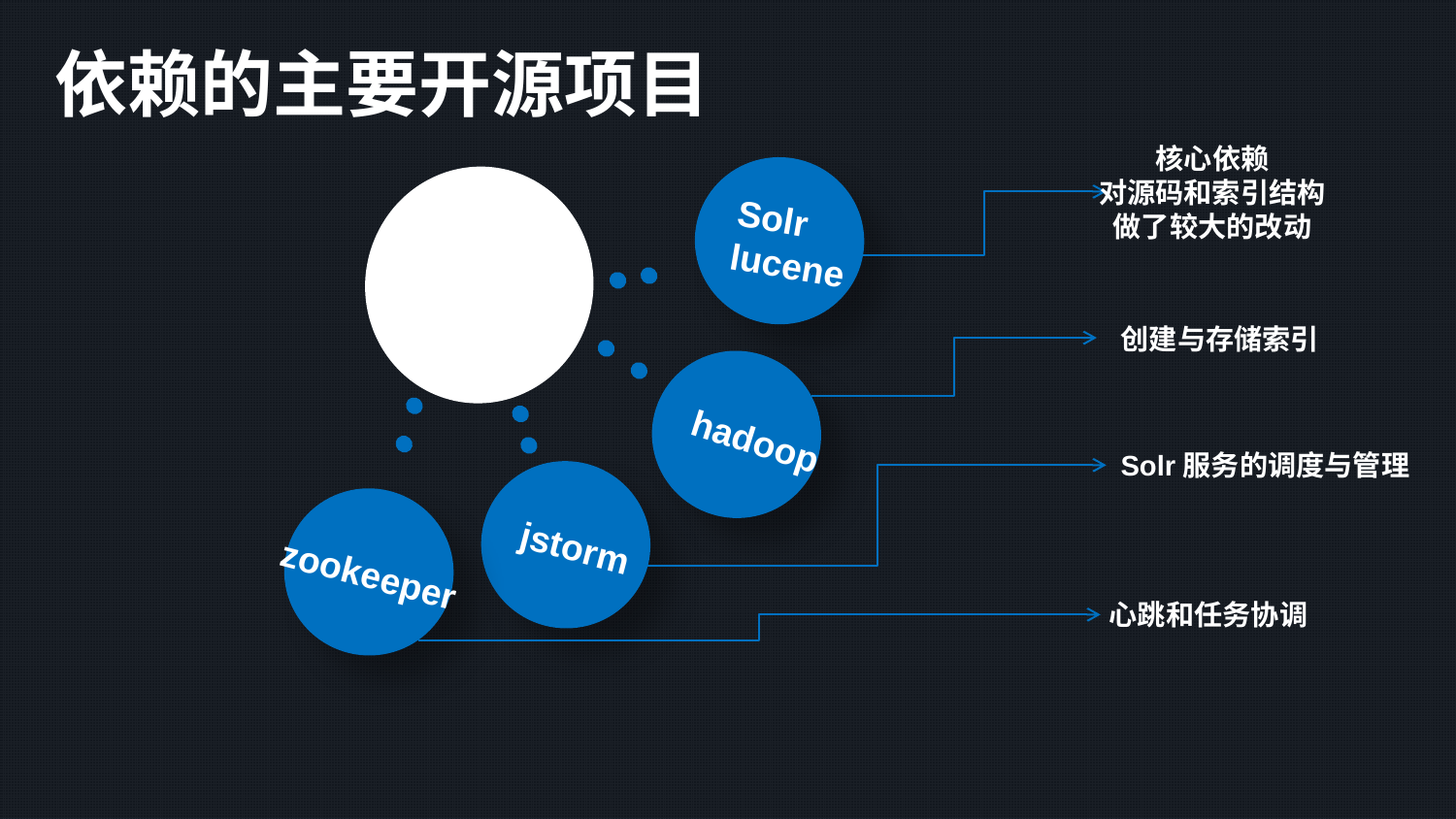

依赖的主要开源项目
核心依赖
对源码和索引结构做了较大的改动
Solr
lucene

mdrill
创建与存储索引

hadoop

心跳和任务协调

jstorm
Solr服务的调度与管理
zookeeper